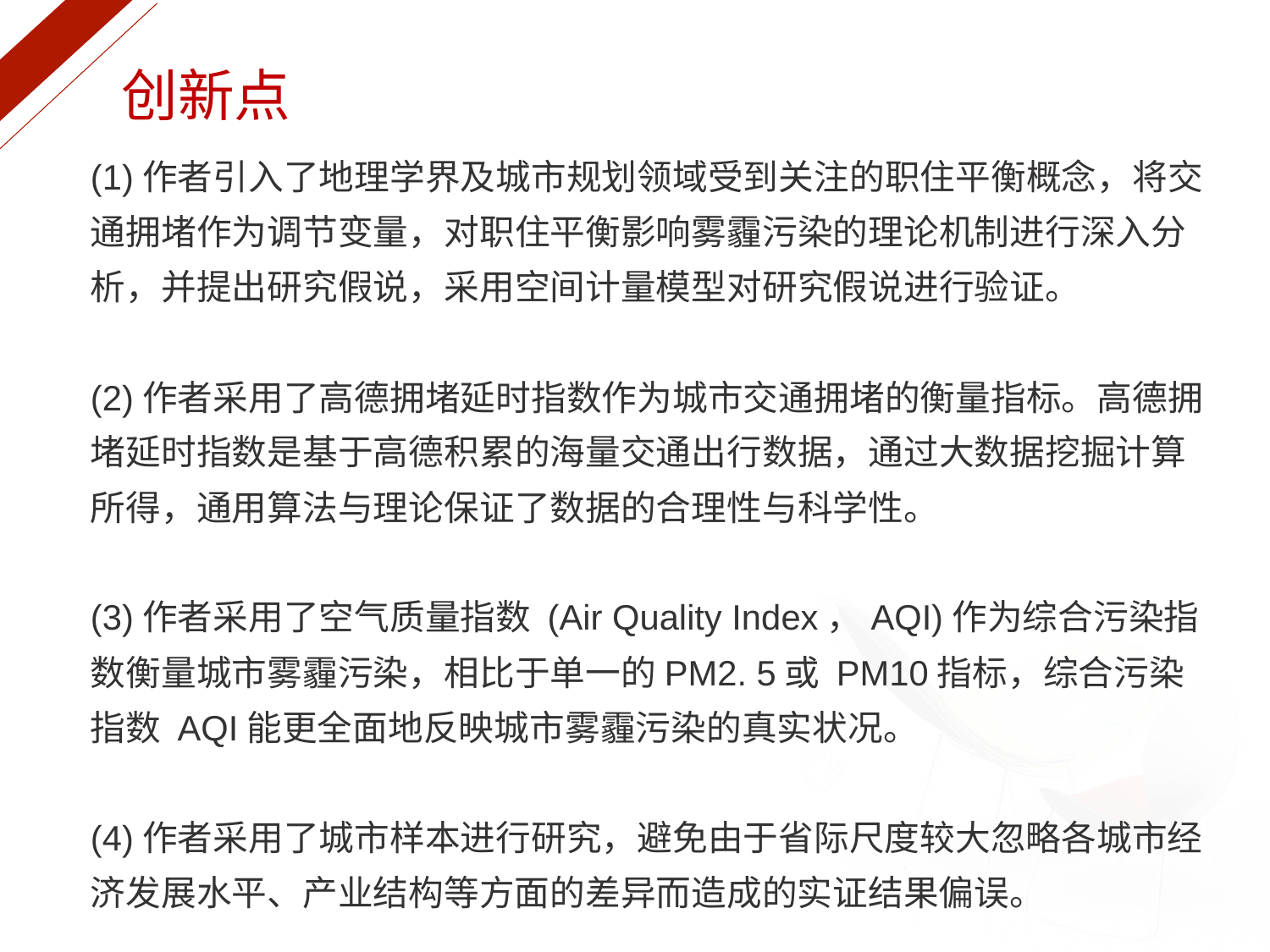

创新点

(1)作者引入了地理学界及城市规划领域受到关注的职住平衡概念，将交通拥堵作为调节变量，对职住平衡影响雾霾污染的理论机制进行深入分析，并提出研究假说，采用空间计量模型对研究假说进行验证。

(2)作者采用了高德拥堵延时指数作为城市交通拥堵的衡量指标。高德拥堵延时指数是基于高德积累的海量交通出行数据，通过大数据挖掘计算所得，通用算法与理论保证了数据的合理性与科学性。

(3)作者采用了空气质量指数 (Air Quality Index，AQI)作为综合污染指数衡量城市雾霾污染，相比于单一的PM2. 5或 PM10指标，综合污染指数 AQI能更全面地反映城市雾霾污染的真实状况。

(4)作者采用了城市样本进行研究，避免由于省际尺度较大忽略各城市经济发展水平、产业结构等方面的差异而造成的实证结果偏误。